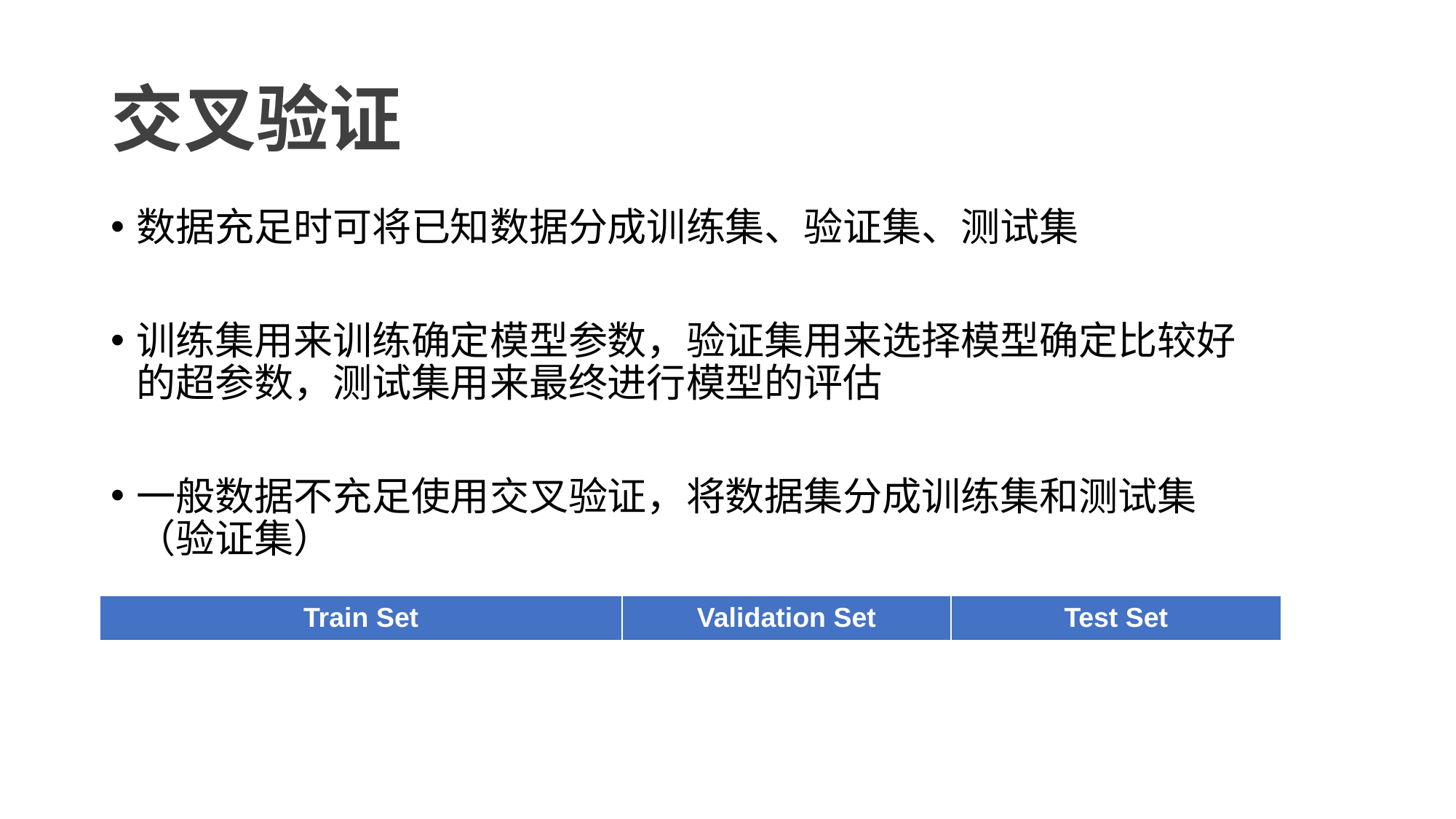

# 交叉验证
数据充足时可将已知数据分成训练集、验证集、测试集

训练集用来训练确定模型参数，验证集用来选择模型确定比较好的超参数，测试集用来最终进行模型的评估

一般数据不充足使用交叉验证，将数据集分成训练集和测试集（验证集）
| Train Set | Validation Set | Test Set |
| --- | --- | --- |